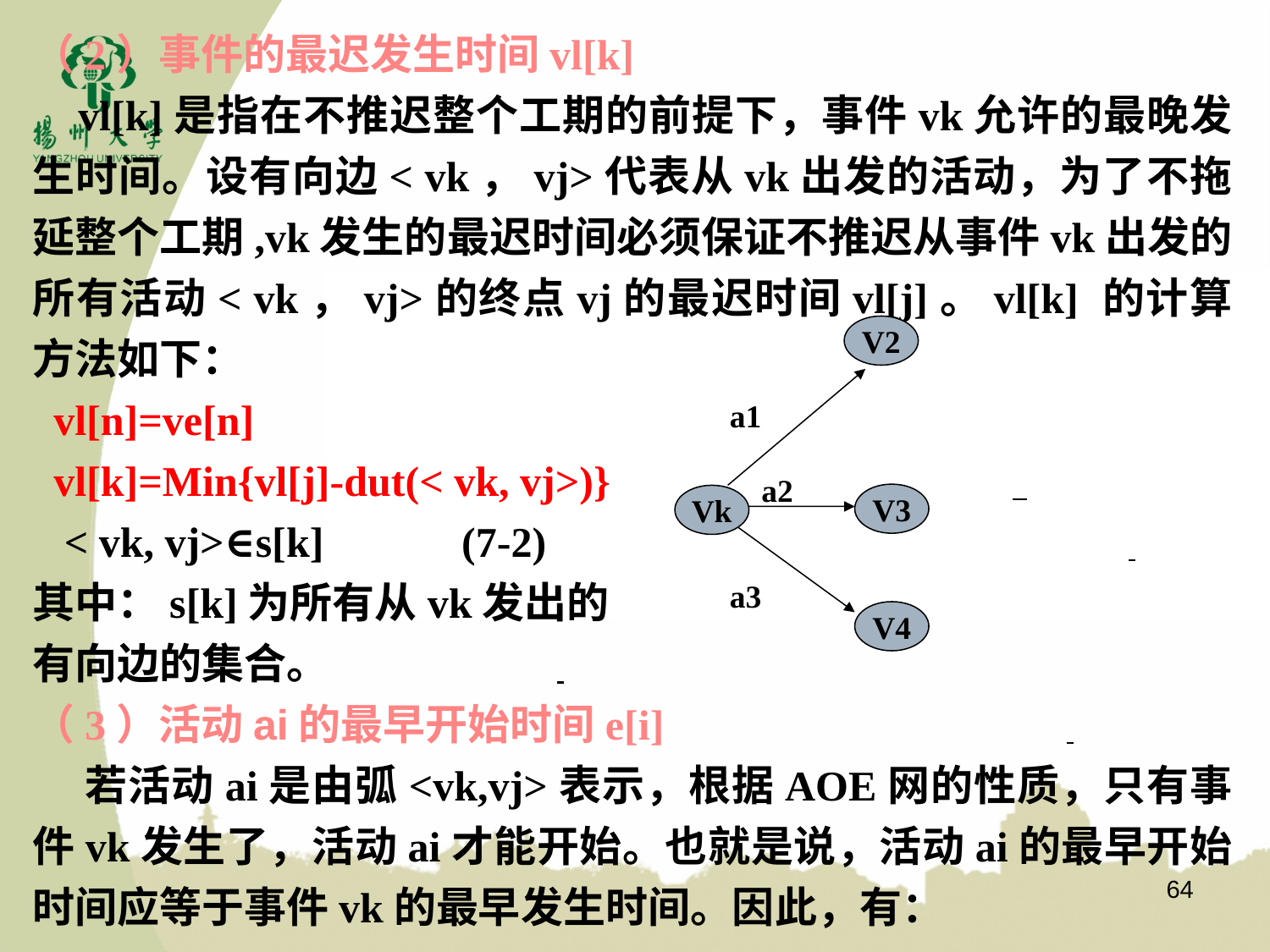

（2）事件的最迟发生时间vl[k]
    vl[k]是指在不推迟整个工期的前提下，事件vk允许的最晚发生时间。设有向边< vk，vj>代表从vk出发的活动，为了不拖延整个工期,vk发生的最迟时间必须保证不推迟从事件vk出发的所有活动< vk，vj>的终点vj的最迟时间vl[j]。vl[k] 的计算方法如下：
  vl[n]=ve[n]
  vl[k]=Min{vl[j]-dut(< vk, vj>)}
   < vk, vj>∈s[k]             (7-2)
其中：s[k]为所有从vk发出的
有向边的集合。
（3）活动ai的最早开始时间e[i]
    若活动ai是由弧<vk,vj>表示，根据AOE网的性质，只有事件vk发生了，活动ai才能开始。也就是说，活动ai的最早开始时间应等于事件vk的最早发生时间。因此，有：
    e[i]=ve[k]                                            (7-3)
V2

a1
a2
V3
Vk

a3
V4
64